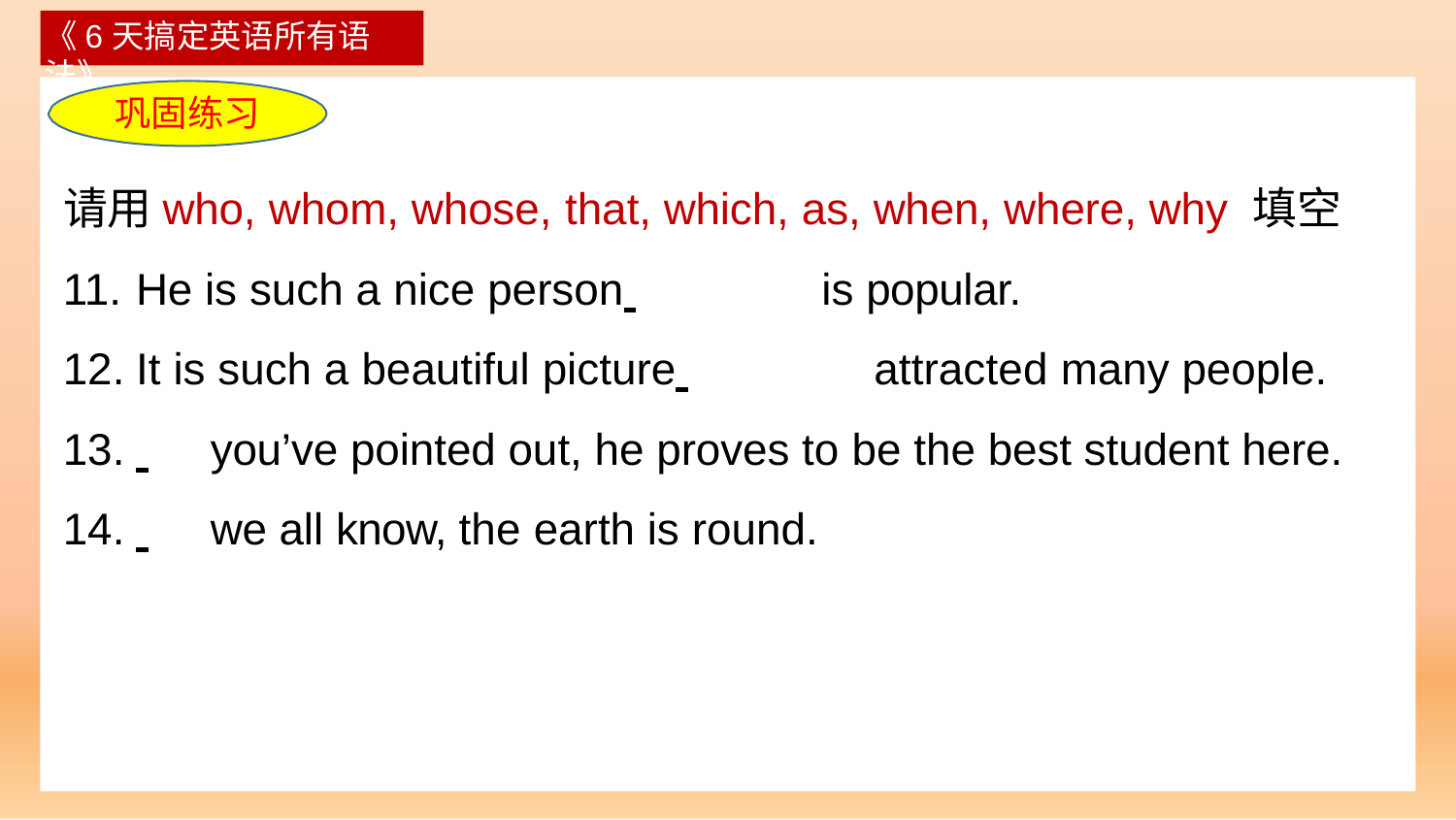

《6天搞定英语所有语法》

# 巩固练习
请用who, whom, whose, that, which, as, when, where, why 填空
He is such a nice person 	is popular.
It is such a beautiful picture 	attracted many people.
 	you’ve pointed out, he proves to be the best student here.
 	we all know, the earth is round.